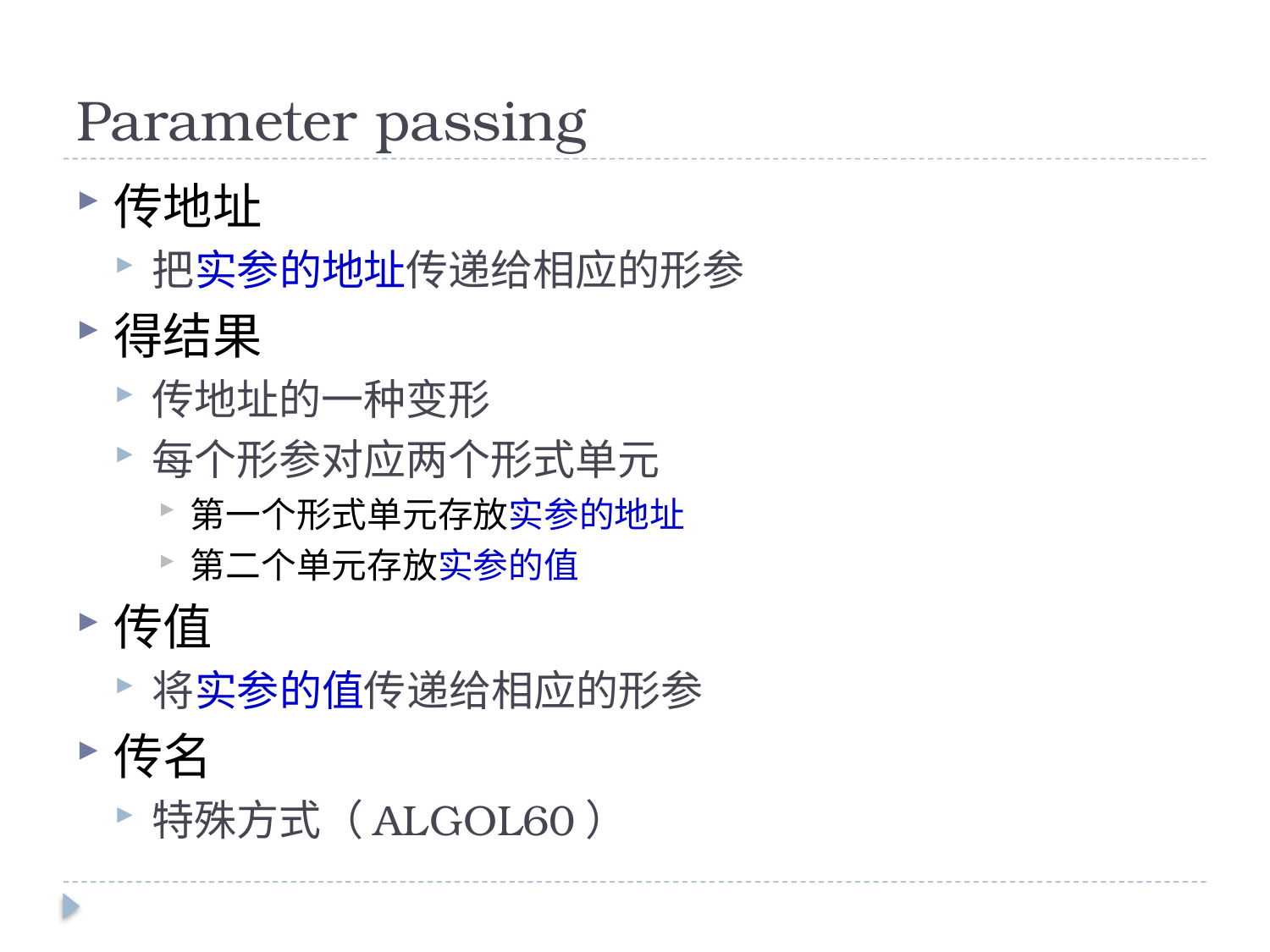

# Parameter passing
传地址
把实参的地址传递给相应的形参
得结果
传地址的一种变形
每个形参对应两个形式单元
第一个形式单元存放实参的地址
第二个单元存放实参的值
传值
将实参的值传递给相应的形参
传名
特殊方式（ALGOL60）

18